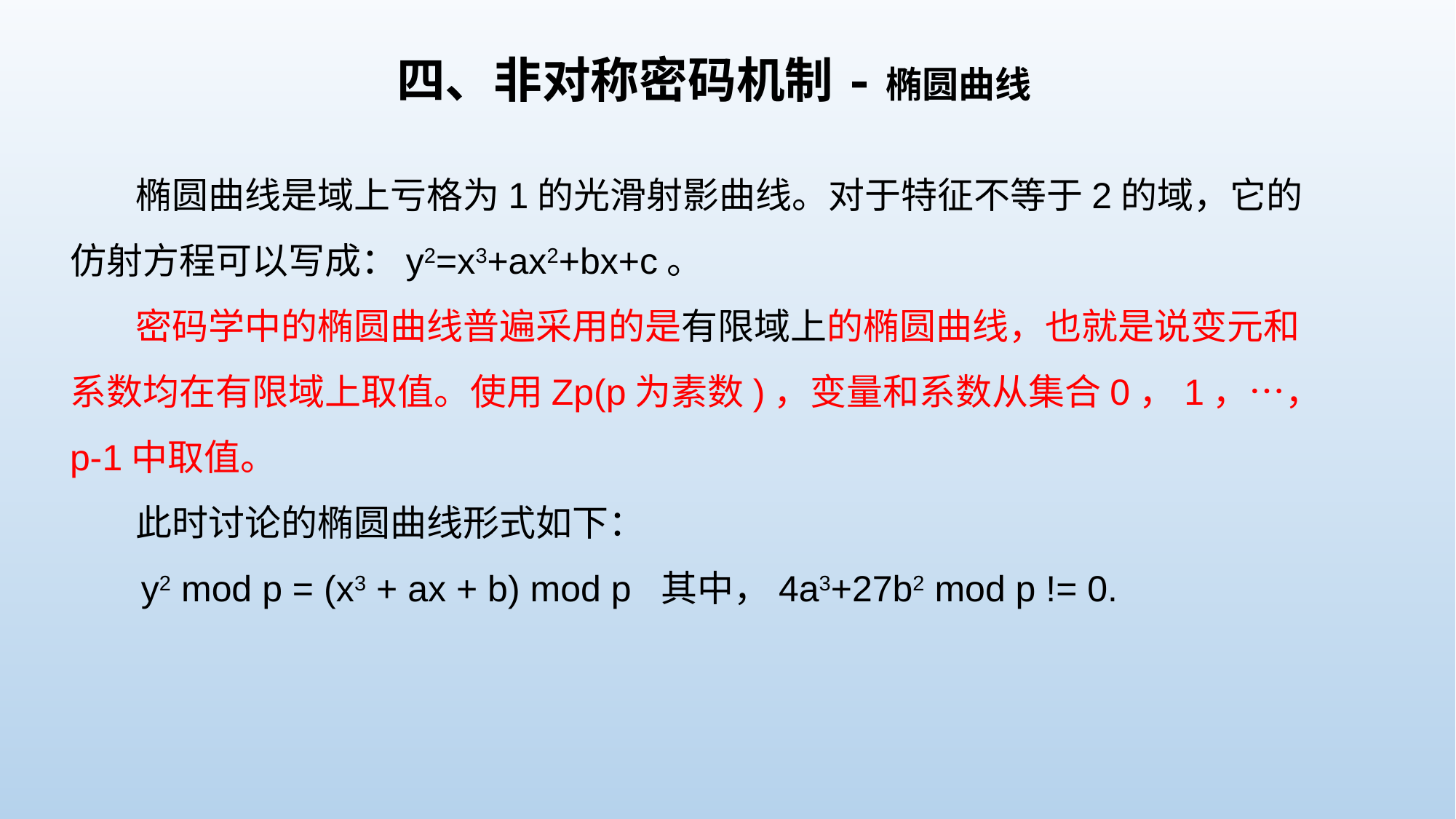

四、非对称密码机制-椭圆曲线
       椭圆曲线是域上亏格为1的光滑射影曲线。对于特征不等于2的域，它的仿射方程可以写成：y2=x3+ax2+bx+c。
       密码学中的椭圆曲线普遍采用的是有限域上的椭圆曲线，也就是说变元和系数均在有限域上取值。使用Zp(p为素数)，变量和系数从集合0，1，…，p-1中取值。
       此时讨论的椭圆曲线形式如下：
       y2 mod p = (x3 + ax + b) mod p  其中，4a3+27b2 mod p != 0.